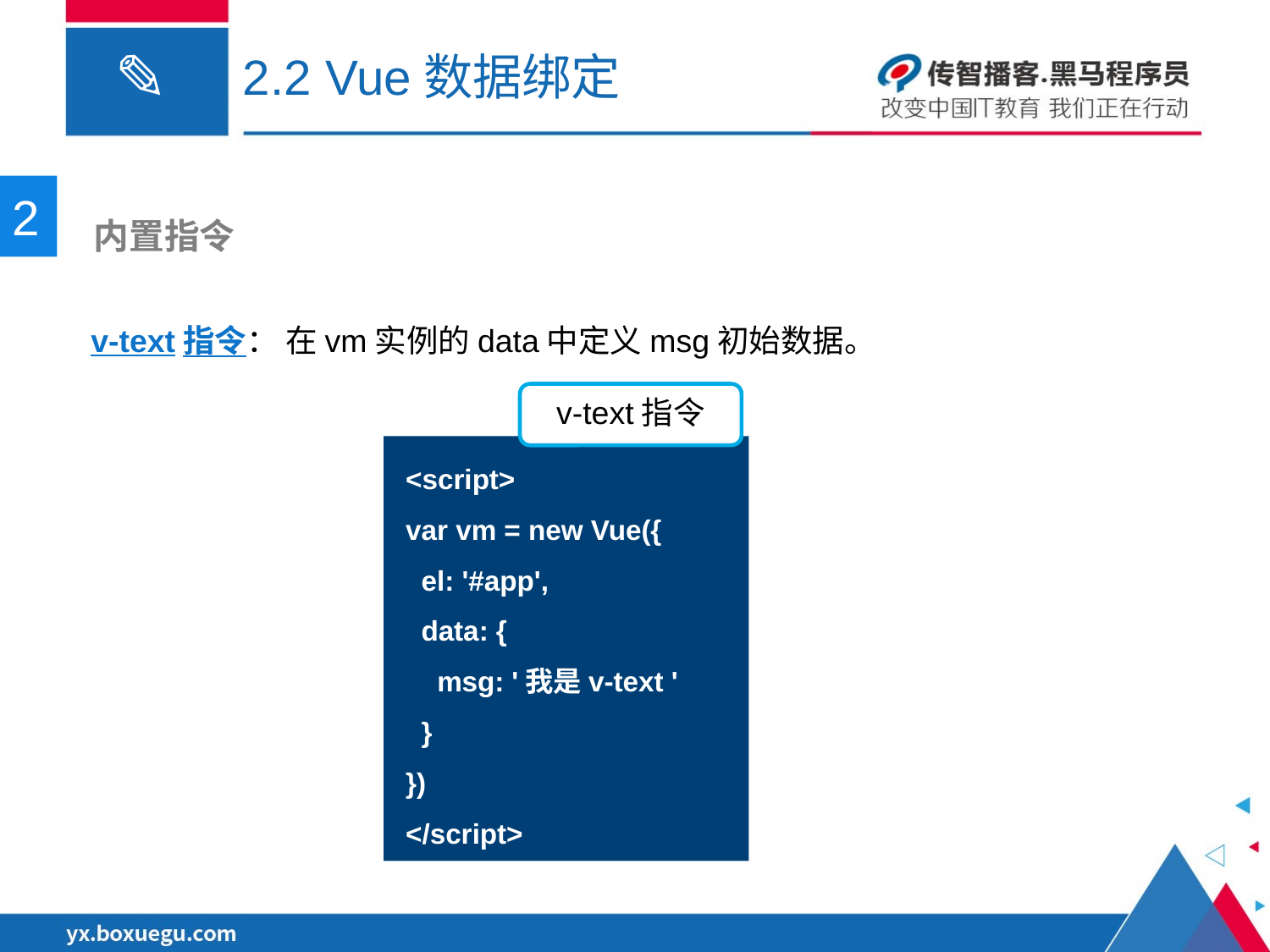

# 2.2 Vue数据绑定

2
  内置指令
v-text指令： 在vm实例的data中定义msg初始数据。
v-text指令

<script>
var vm = new Vue({
  el: '#app',
  data: {
    msg: '我是v-text '
  }
})
</script>